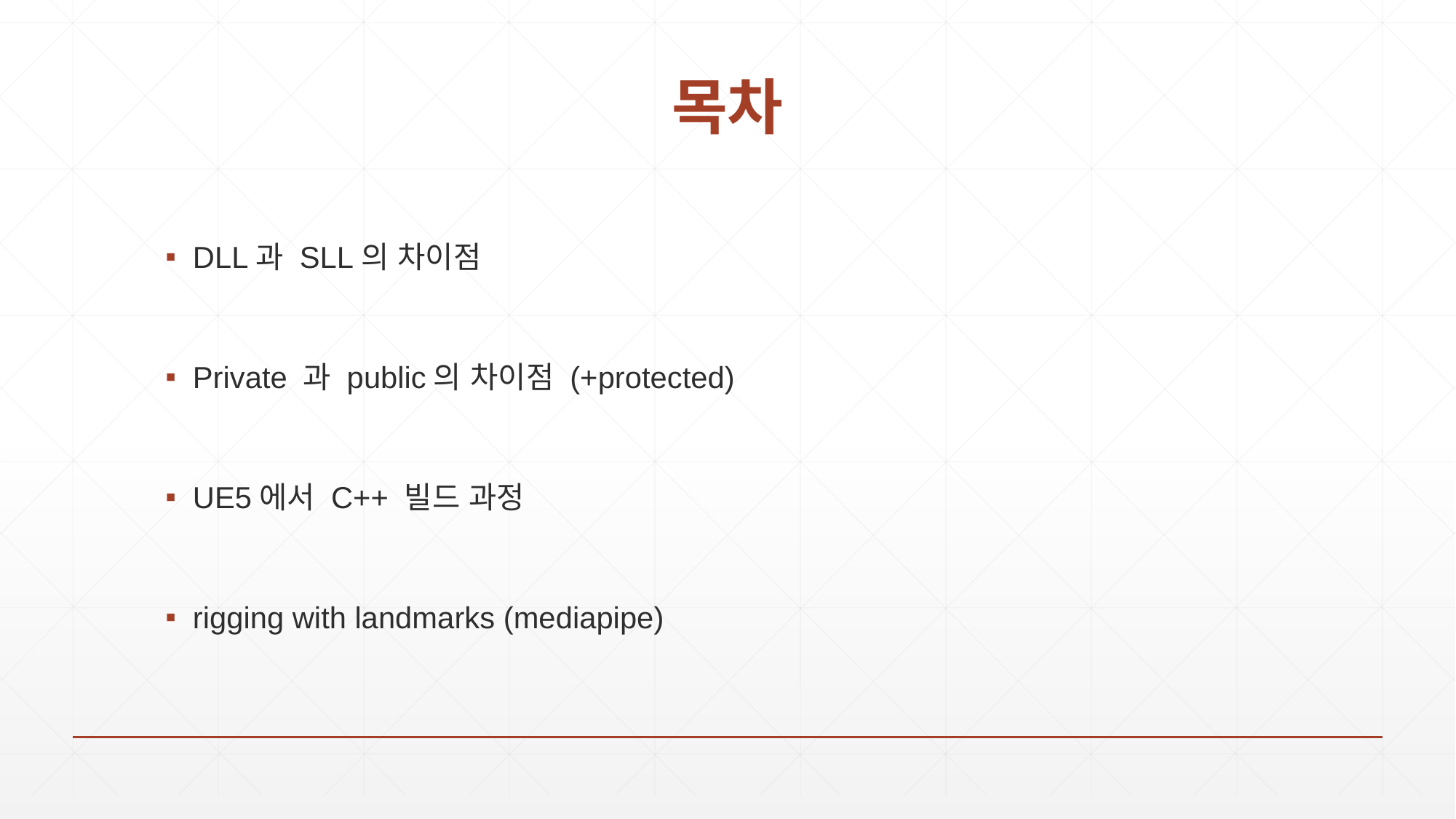

# 목차
DLL과 SLL의 차이점

Private 과 public의 차이점 (+protected)

UE5에서 C++ 빌드 과정

rigging with landmarks (mediapipe)